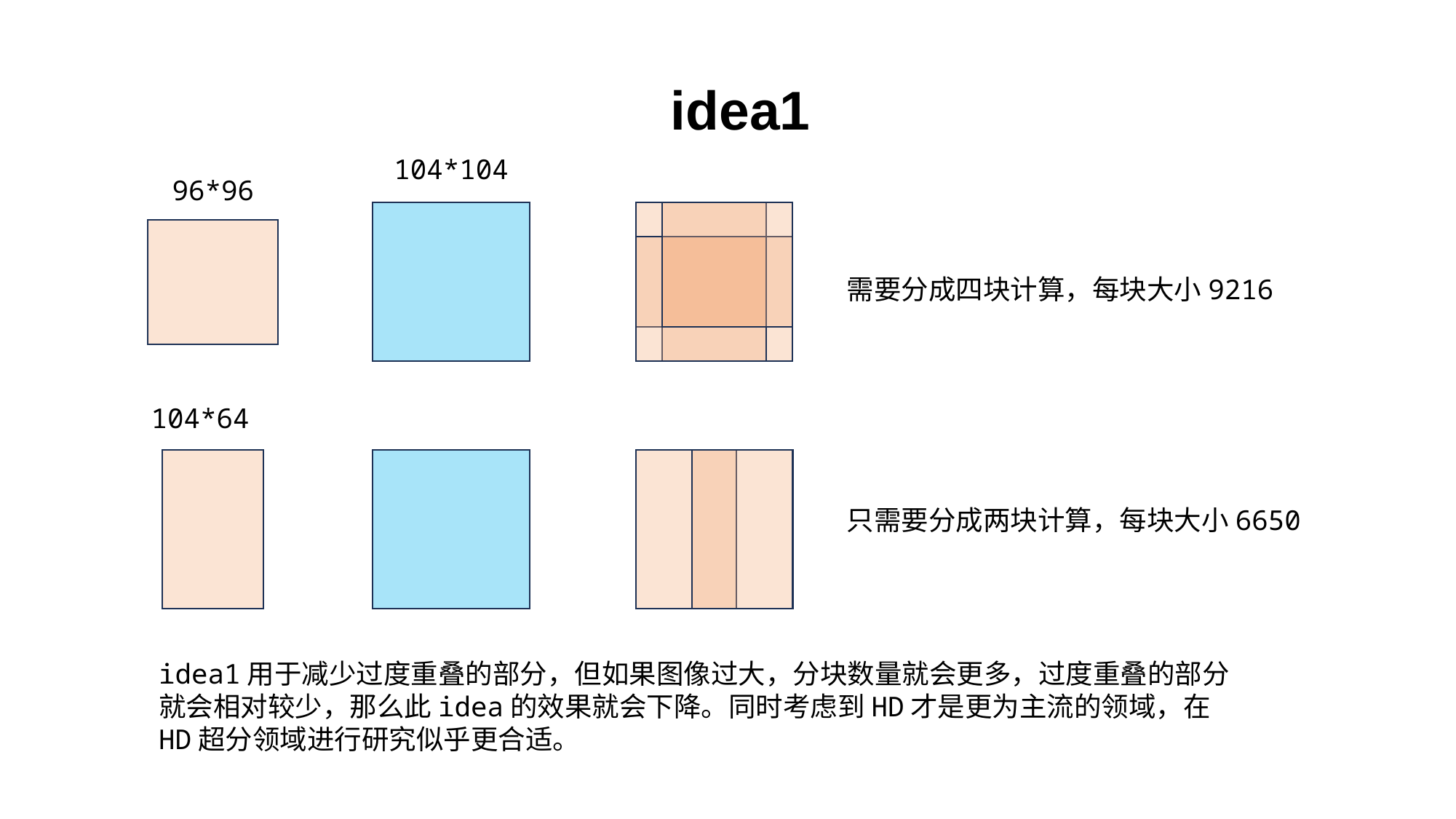

idea1
104*104
96*96

需要分成四块计算，每块大小9216
104*64

只需要分成两块计算，每块大小6650
idea1用于减少过度重叠的部分，但如果图像过大，分块数量就会更多，过度重叠的部分就会相对较少，那么此idea的效果就会下降。同时考虑到HD才是更为主流的领域，在HD超分领域进行研究似乎更合适。